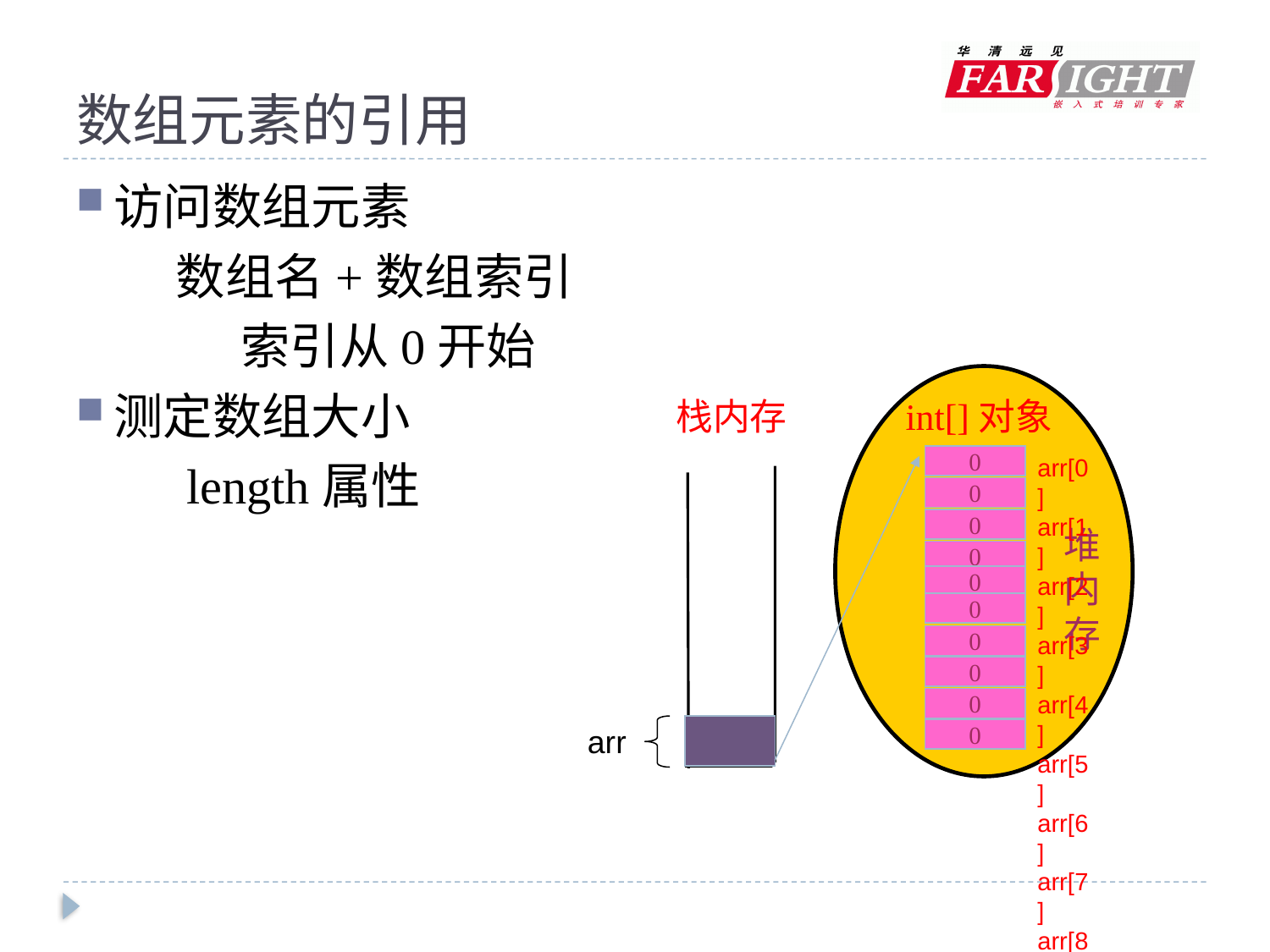

# 数组元素的引用
访问数组元素
        数组名+数组索引
		索引从0开始
测定数组大小
         length属性

int[]对象
0
0
0
0
0
0
0
0
0
0
堆内存
栈内存

arr

arr[0]
arr[1]
arr[2]
arr[3]
arr[4]
arr[5]
arr[6]
arr[7]
arr[8]
arr[9]